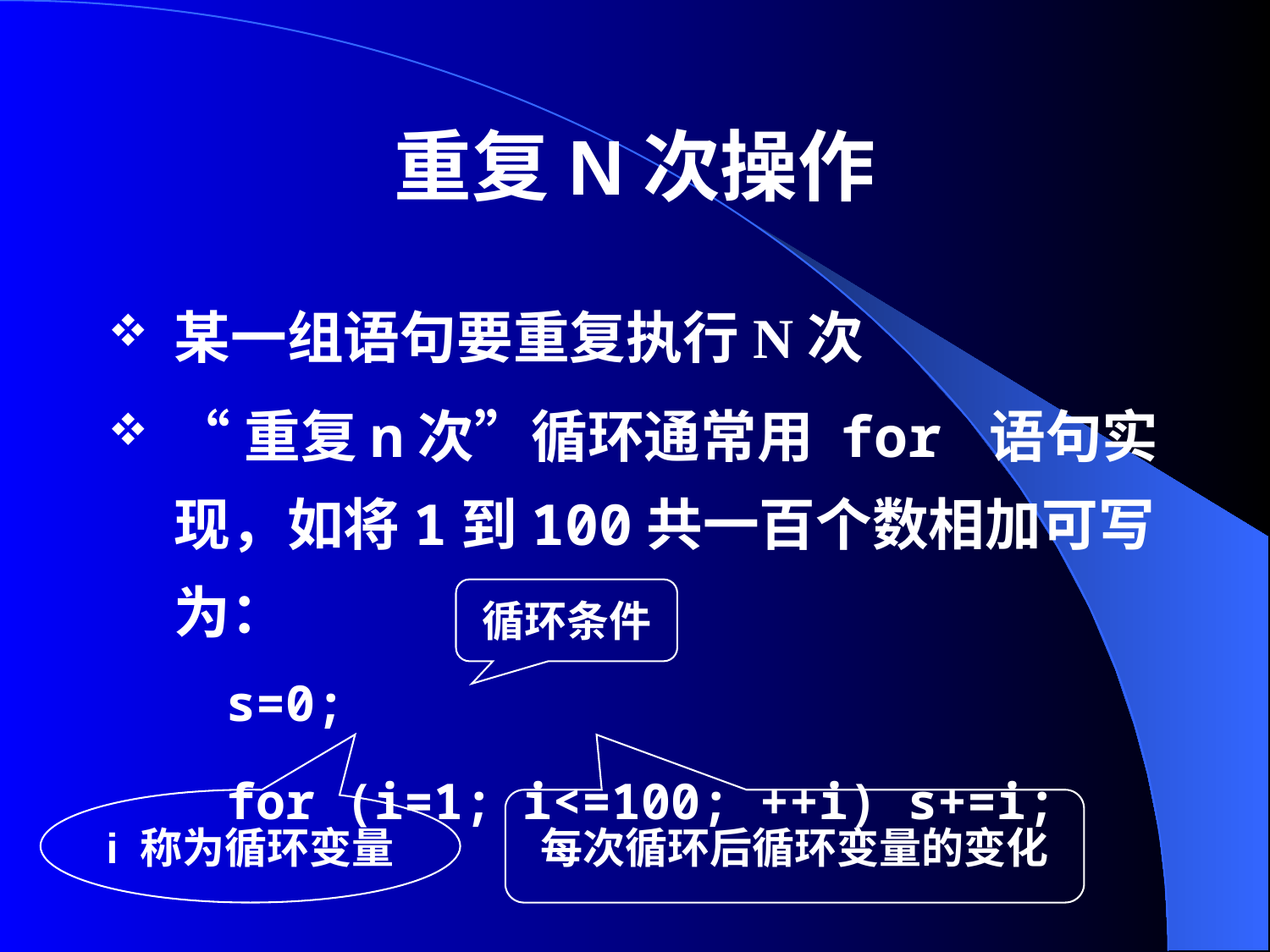

# 重复N次操作
某一组语句要重复执行N次
“重复n次”循环通常用 for 语句实现，如将1到100共一百个数相加可写为：
    s=0;
    for (i=1; i<=100; ++i) s+=i;
循环条件
i 称为循环变量
每次循环后循环变量的变化